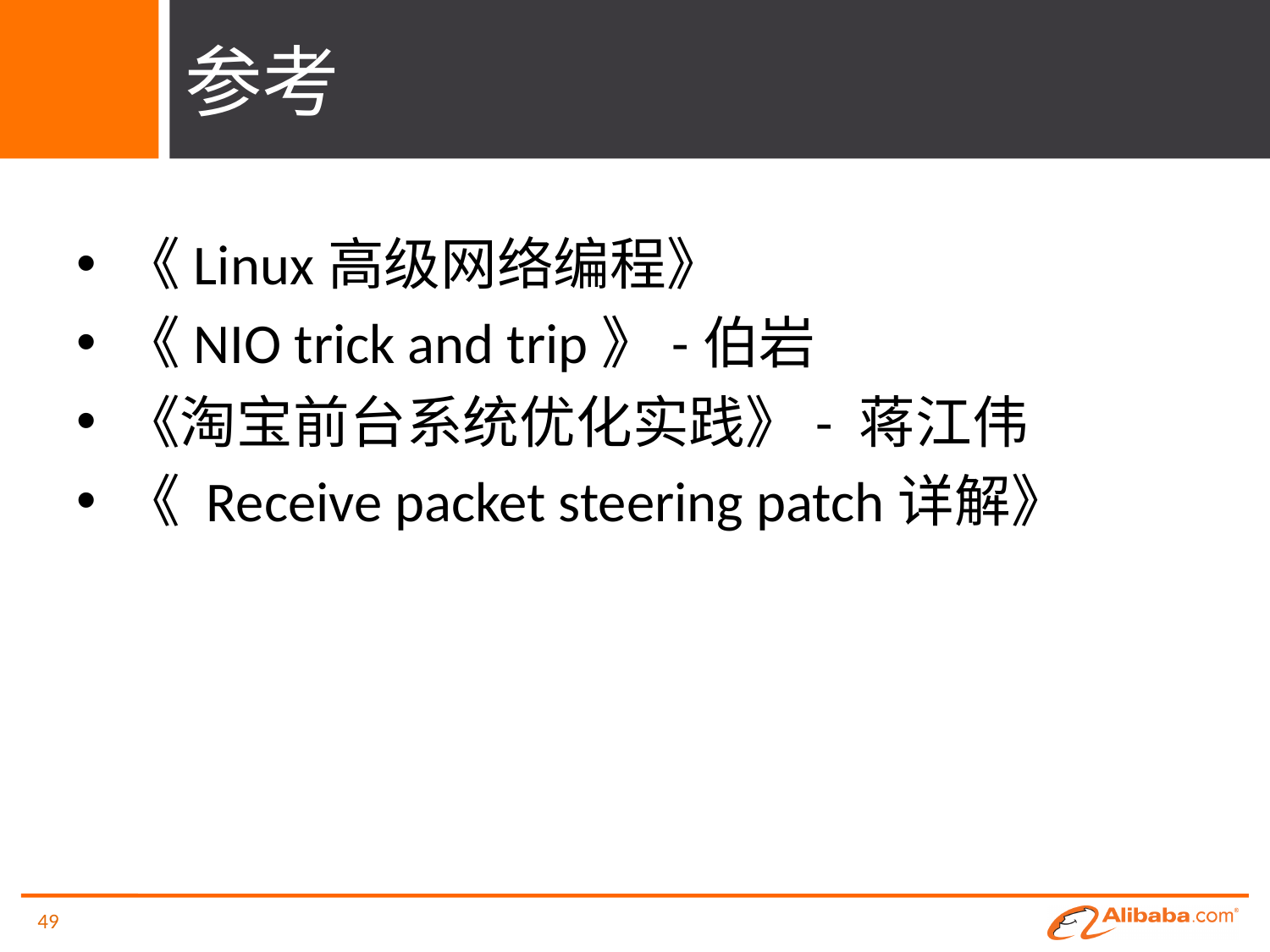

# 参考
《Linux高级网络编程》
《NIO trick and trip》-伯岩
《淘宝前台系统优化实践》- 蒋江伟
《 Receive packet steering patch详解》

49